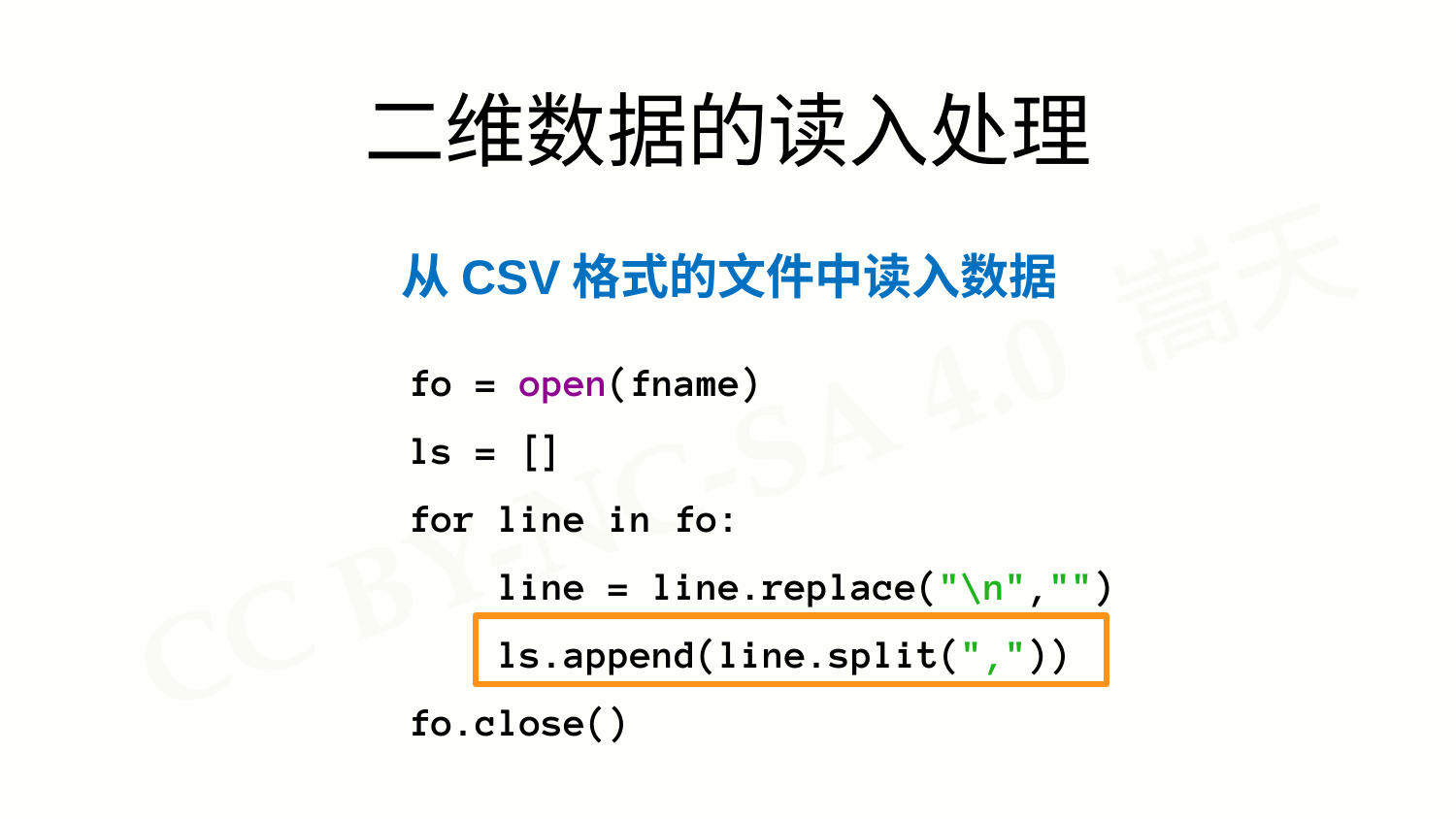

二维数据的读入处理
从CSV格式的文件中读入数据
fo = open(fname)
ls = []
for line in fo:
    line = line.replace("\n","")
    ls.append(line.split(",")) fo.close()